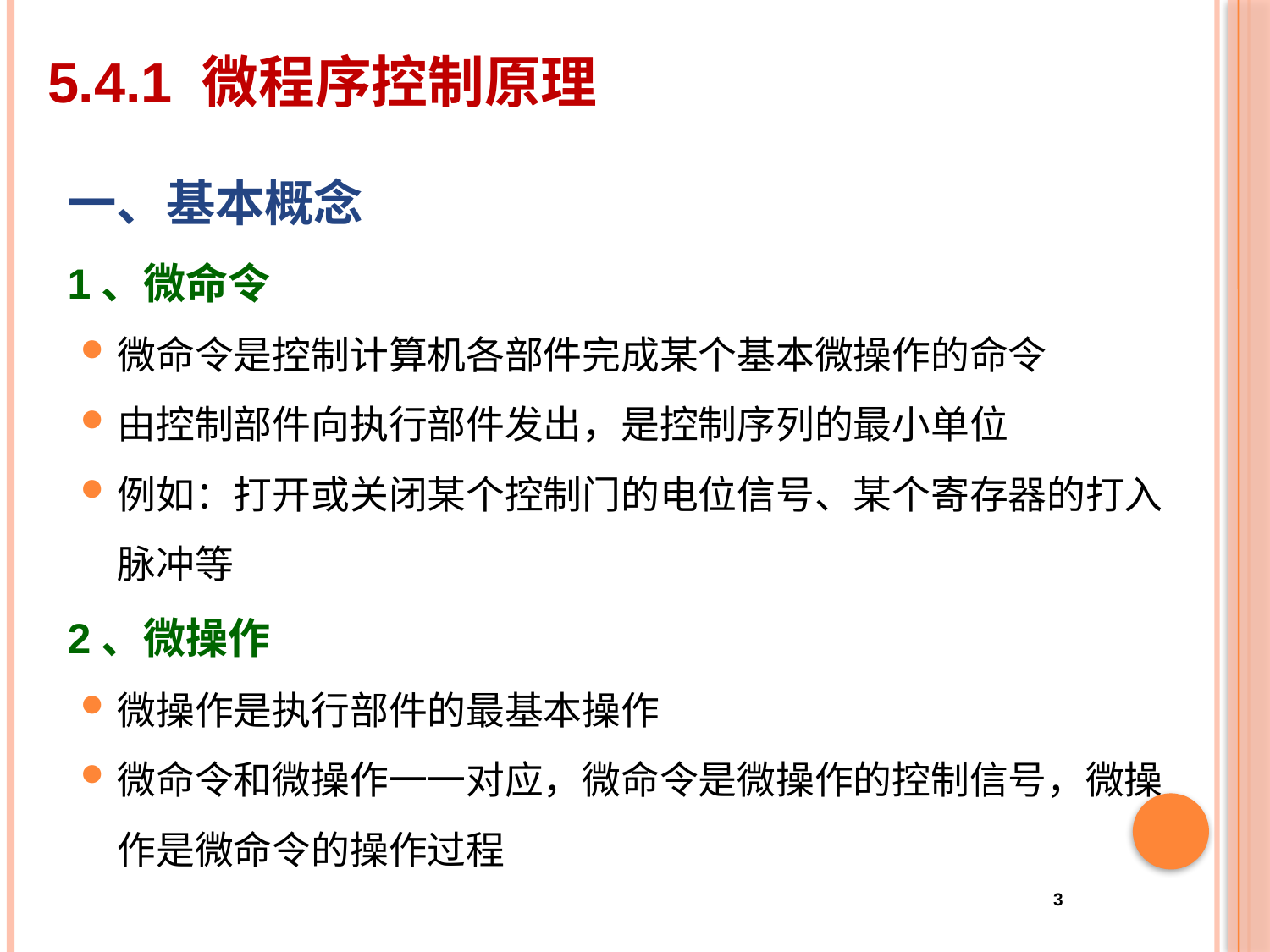

# 5.4.1 微程序控制原理
一、基本概念
1、微命令
微命令是控制计算机各部件完成某个基本微操作的命令
由控制部件向执行部件发出，是控制序列的最小单位
例如：打开或关闭某个控制门的电位信号、某个寄存器的打入脉冲等
2、微操作
微操作是执行部件的最基本操作
微命令和微操作一一对应，微命令是微操作的控制信号，微操作是微命令的操作过程
3